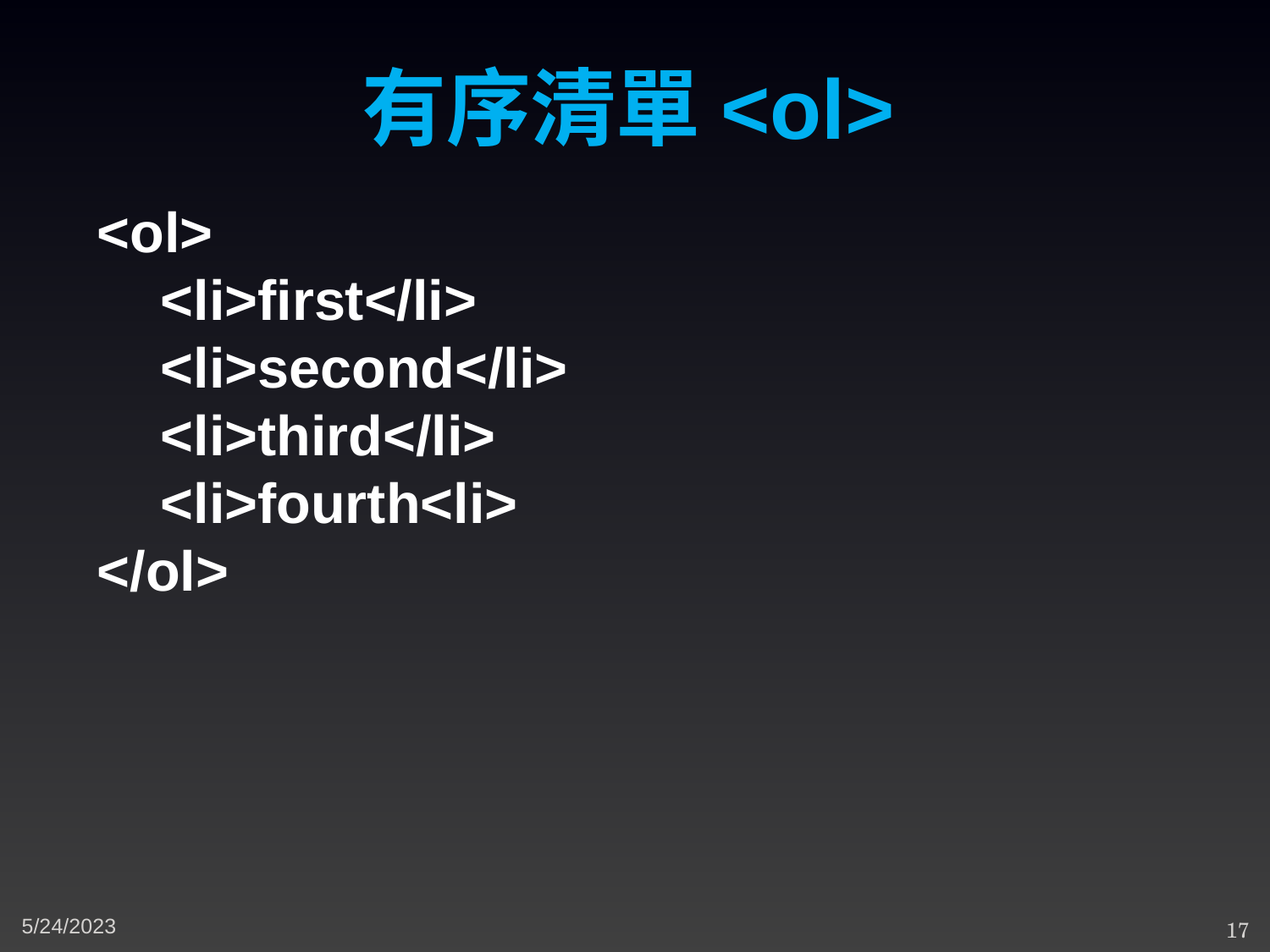

有序清單<ol>
<ol>
<li>first</li>
<li>second</li>
<li>third</li>
<li>fourth<li>
</ol>

5/24/2023
17